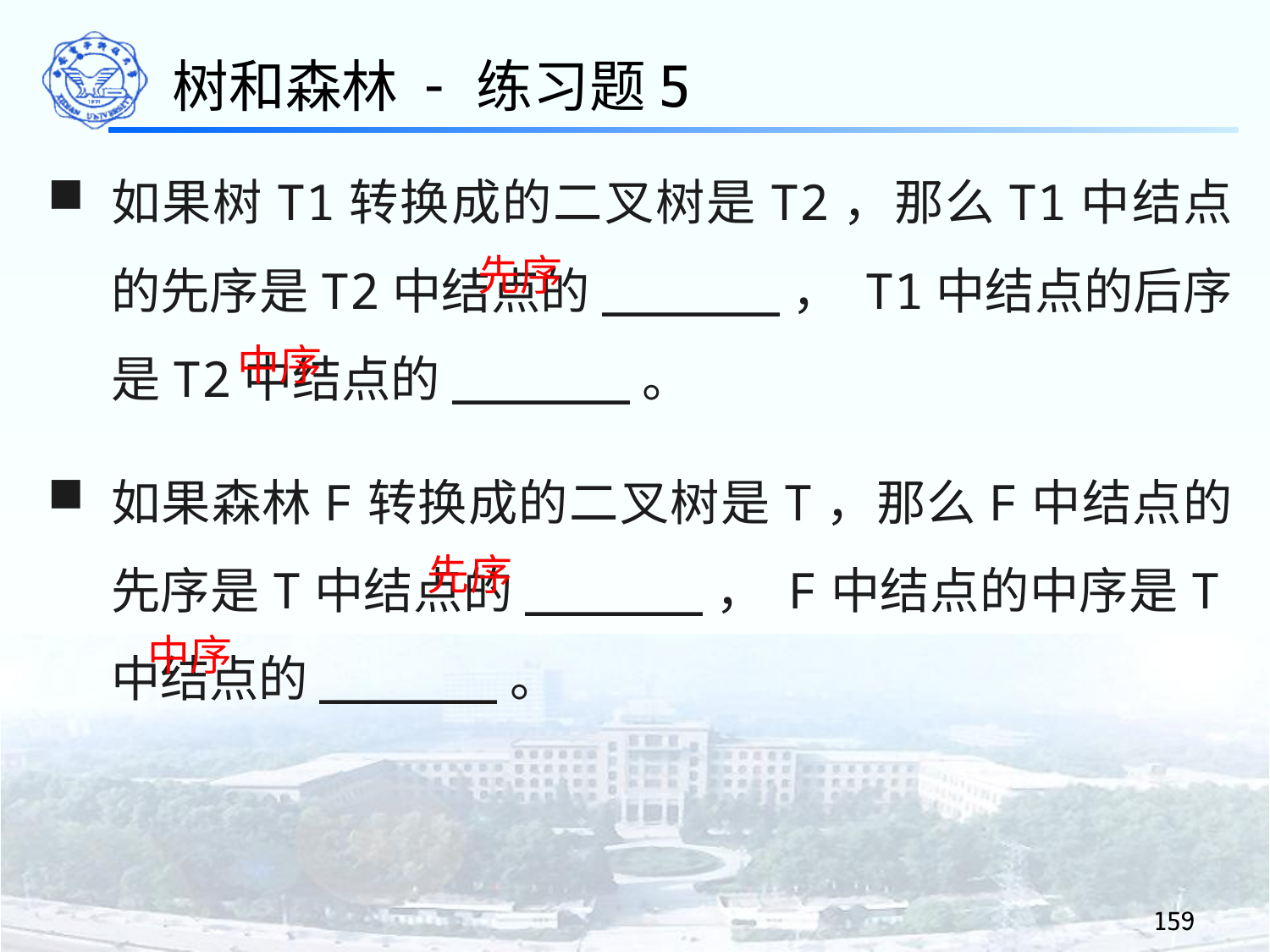

树和森林 - 练习题5
如果树T1转换成的二叉树是T2，那么T1中结点的先序是T2中结点的______， T1中结点的后序是T2中结点的______。
先序
中序
如果森林F转换成的二叉树是T，那么F中结点的先序是T中结点的______， F中结点的中序是T中结点的______。
先序
中序
159